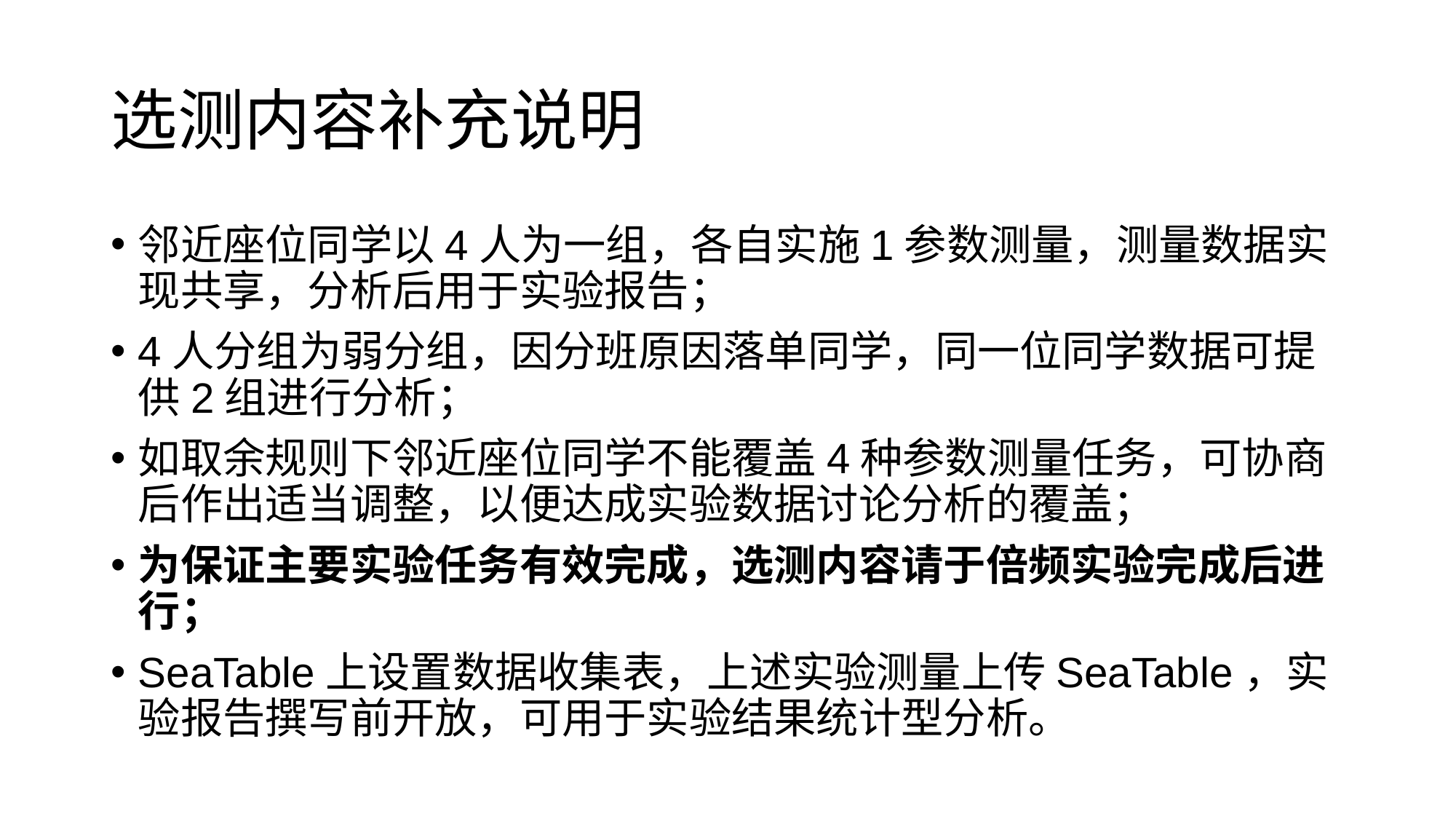

# 选测内容补充说明
邻近座位同学以4人为一组，各自实施1参数测量，测量数据实现共享，分析后用于实验报告；
4人分组为弱分组，因分班原因落单同学，同一位同学数据可提供2组进行分析；
如取余规则下邻近座位同学不能覆盖4种参数测量任务，可协商后作出适当调整，以便达成实验数据讨论分析的覆盖；
为保证主要实验任务有效完成，选测内容请于倍频实验完成后进行；
SeaTable上设置数据收集表，上述实验测量上传SeaTable，实验报告撰写前开放，可用于实验结果统计型分析。